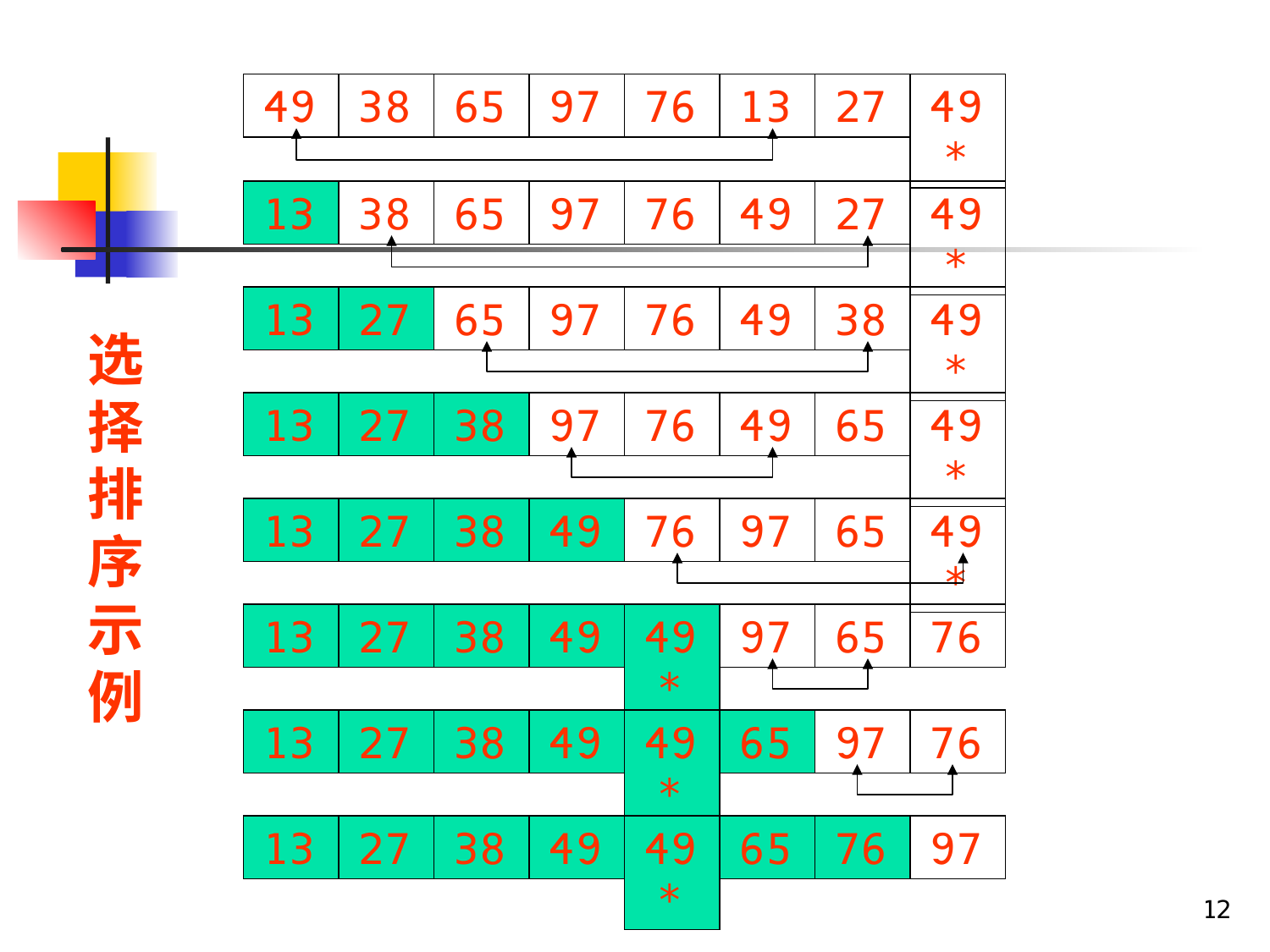

49
38
65
97
76
13
27
49*

13
38
65
97
76
49
27
49*

13
27
65
97
76
49
38
49*
# 选择 排序 示 例

13
27
38
97
76
49
65
49*

13
27
38
49
76
97
65
49*

13
27
38
49
49*
97
65
76

13
27
38
49
49*
65
97
76

13
27
38
49
49*
65
76
97
12